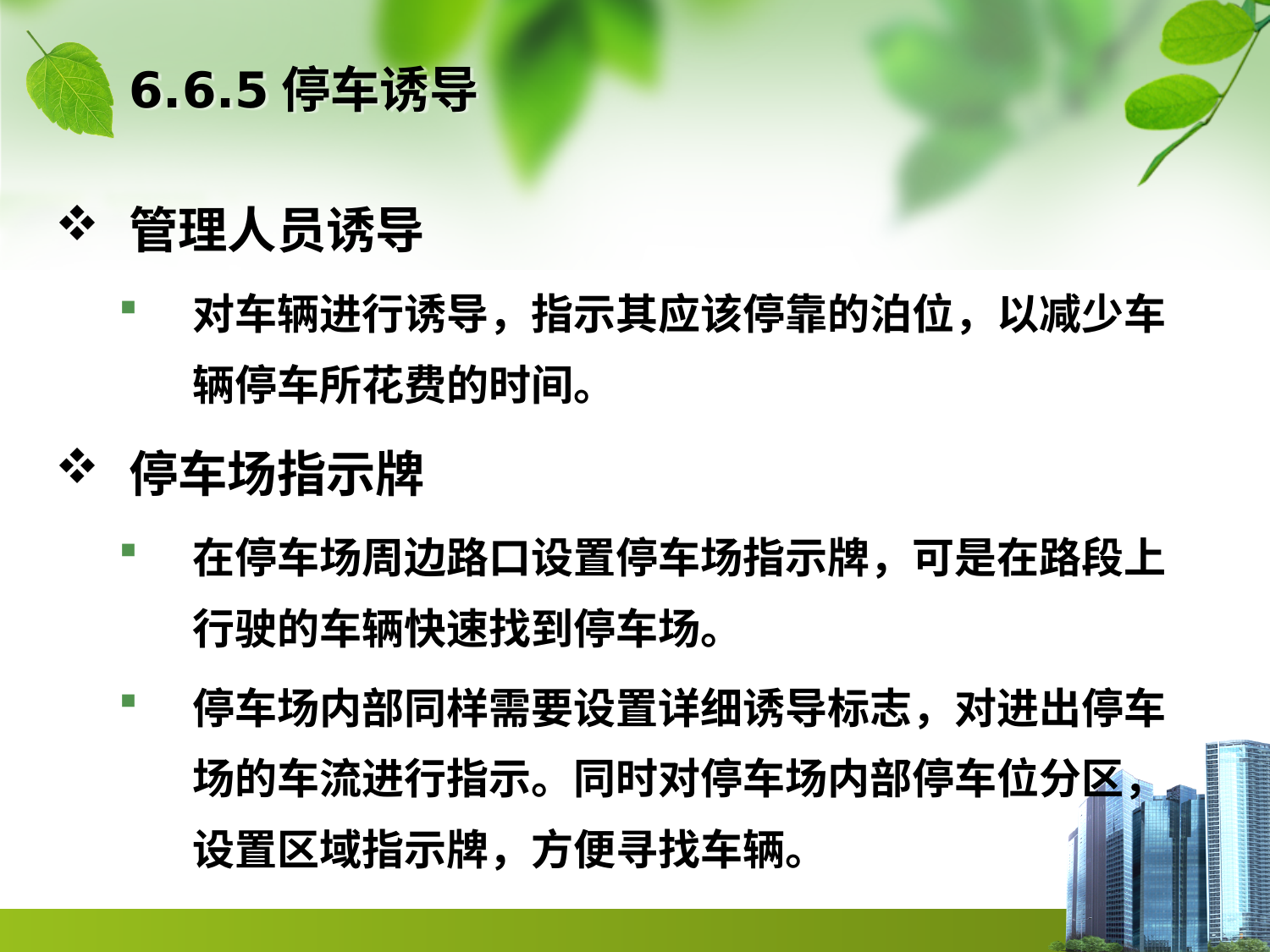

# 6.6.5停车诱导
管理人员诱导
对车辆进行诱导，指示其应该停靠的泊位，以减少车辆停车所花费的时间。
停车场指示牌
在停车场周边路口设置停车场指示牌，可是在路段上行驶的车辆快速找到停车场。
停车场内部同样需要设置详细诱导标志，对进出停车场的车流进行指示。同时对停车场内部停车位分区，设置区域指示牌，方便寻找车辆。